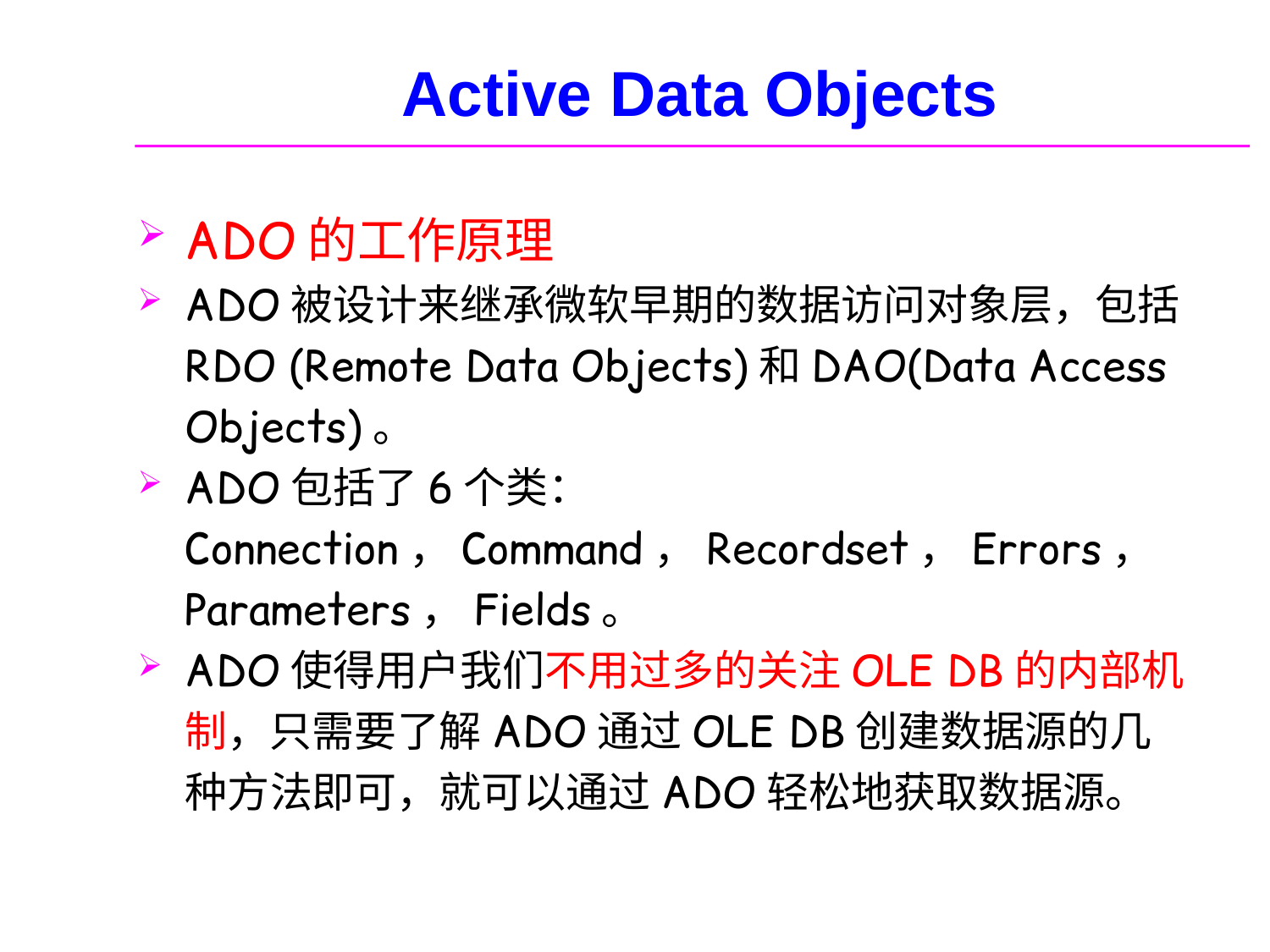

# Active Data Objects
ADO的工作原理
ADO被设计来继承微软早期的数据访问对象层，包括RDO (Remote Data Objects)和DAO(Data Access Objects)。
ADO包括了6个类：Connection，Command，Recordset，Errors，Parameters，Fields。
ADO使得用户我们不用过多的关注OLE DB的内部机制，只需要了解ADO通过OLE DB创建数据源的几种方法即可，就可以通过ADO轻松地获取数据源。

21